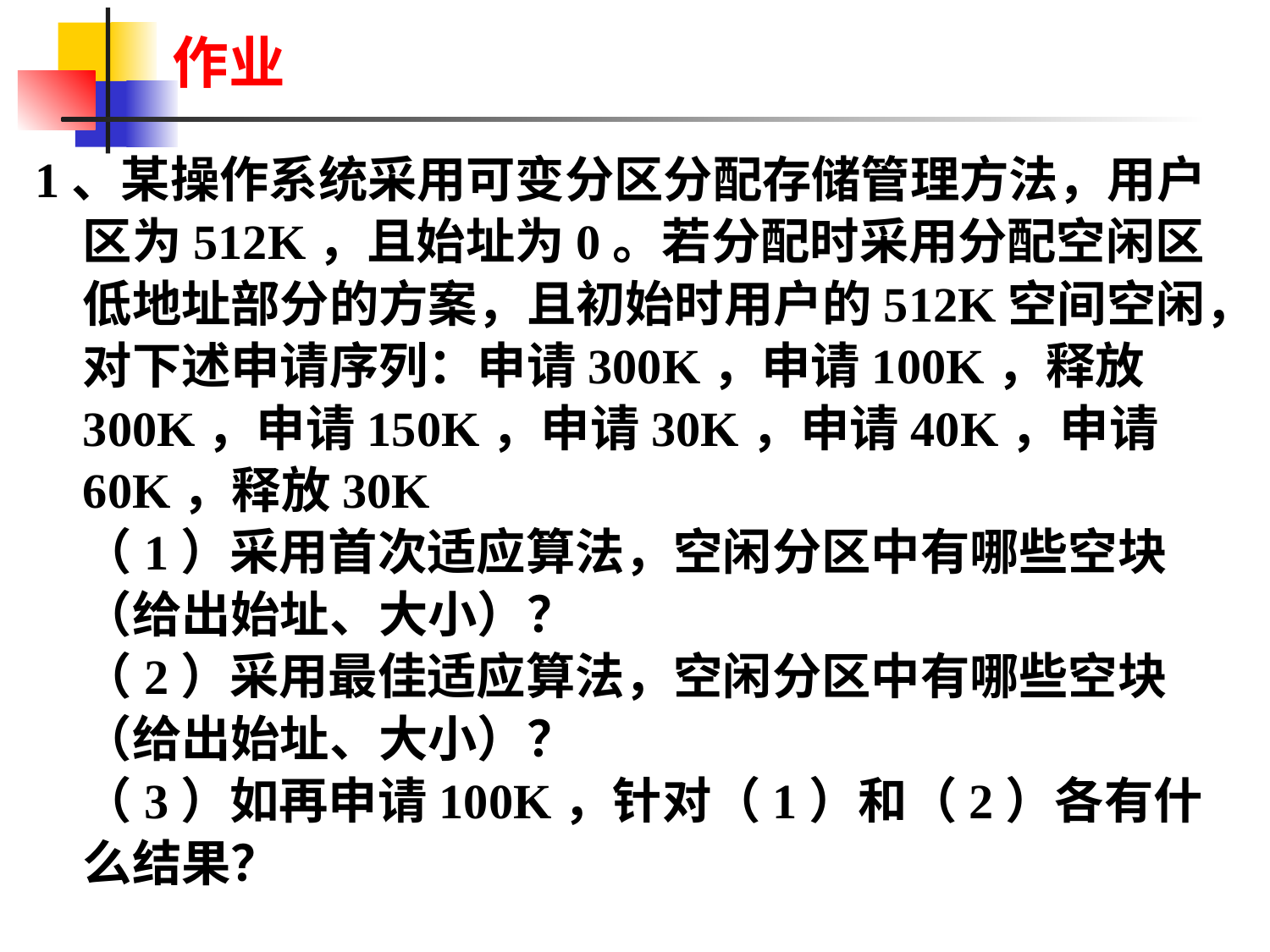

# 作业
1、某操作系统采用可变分区分配存储管理方法，用户区为512K，且始址为0。若分配时采用分配空闲区低地址部分的方案，且初始时用户的512K空间空闲，对下述申请序列：申请300K，申请100K，释放300K，申请150K，申请30K，申请40K，申请60K，释放30K
（1）采用首次适应算法，空闲分区中有哪些空块（给出始址、大小）？
（2）采用最佳适应算法，空闲分区中有哪些空块（给出始址、大小）？
（3）如再申请100K，针对（1）和（2）各有什么结果？